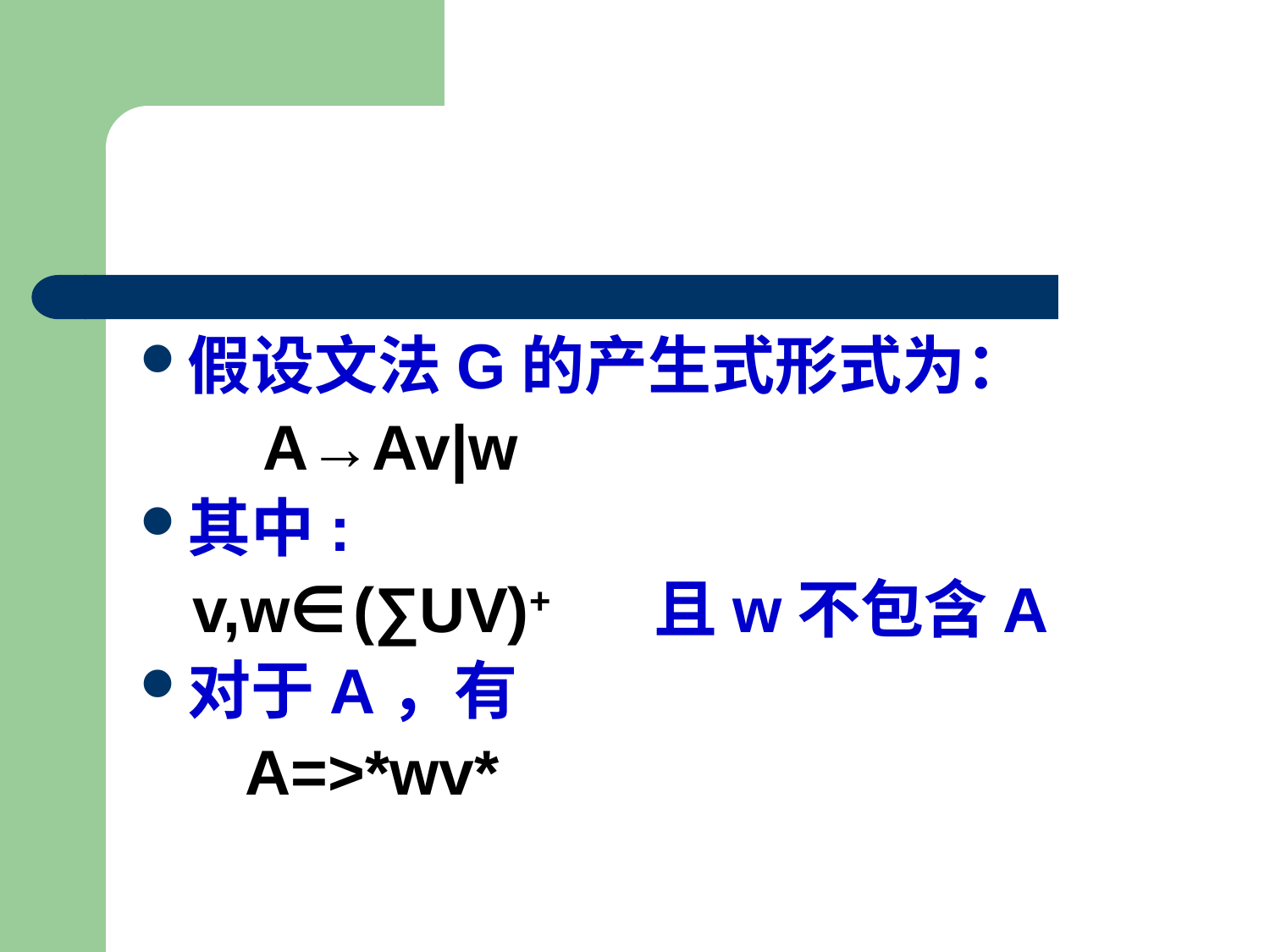

#
假设文法G的产生式形式为：
       A→Av|w
其中:
   v,w∈(∑UV)+     且w不包含A
对于A，有
      A=>*wv*